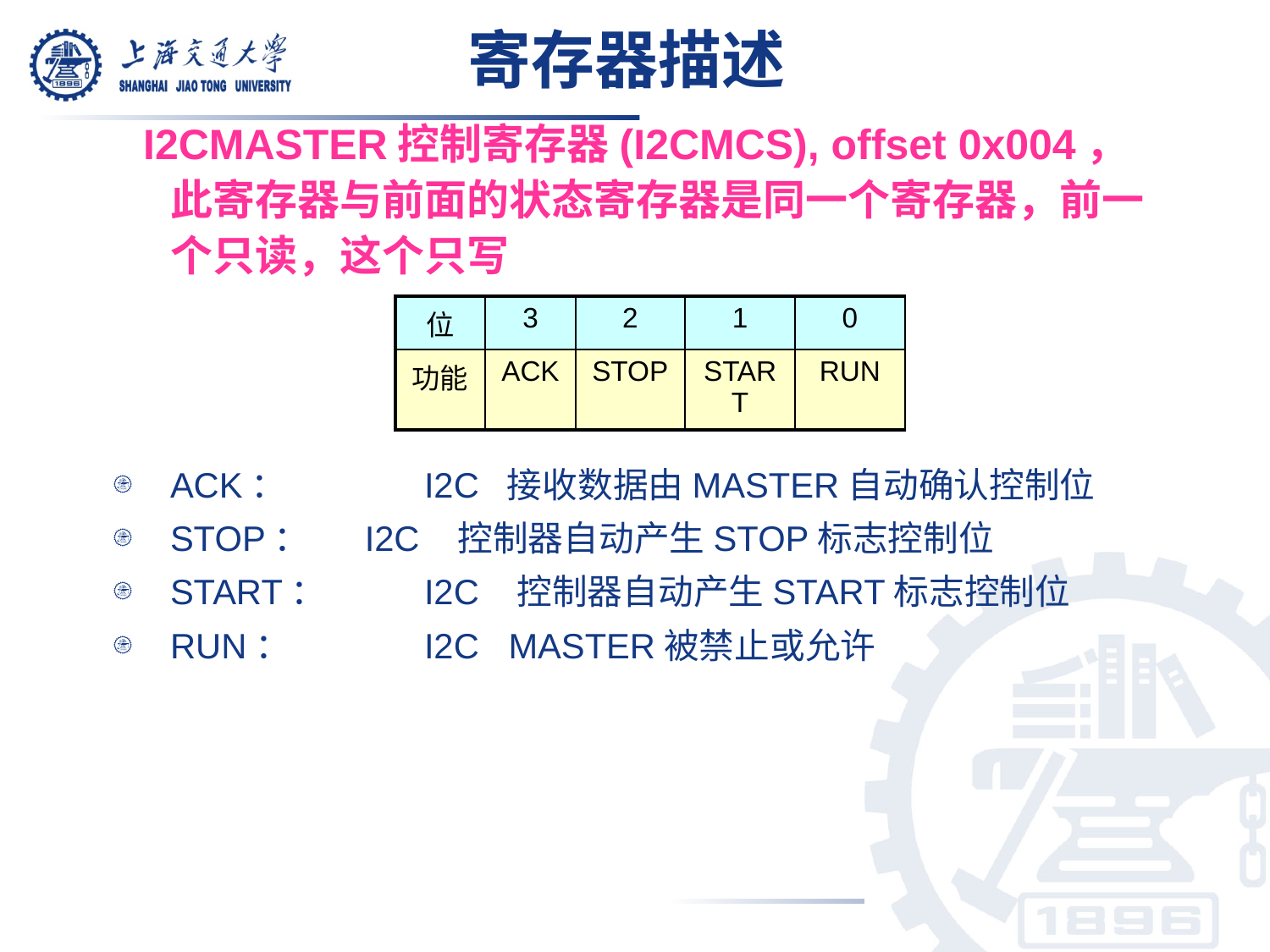

寄存器描述
   I2CMASTER控制寄存器(I2CMCS), offset 0x004，此寄存器与前面的状态寄存器是同一个寄存器，前一个只读，这个只写

ACK：  	I2C  接收数据由MASTER自动确认控制位
STOP：      I2C   控制器自动产生STOP标志控制位
START： 	I2C   控制器自动产生START标志控制位
RUN： 	I2C   MASTER被禁止或允许

| 位 | 3 | 2 | 1 | 0 |
| --- | --- | --- | --- | --- |
| 功能 | ACK | STOP | START | RUN |